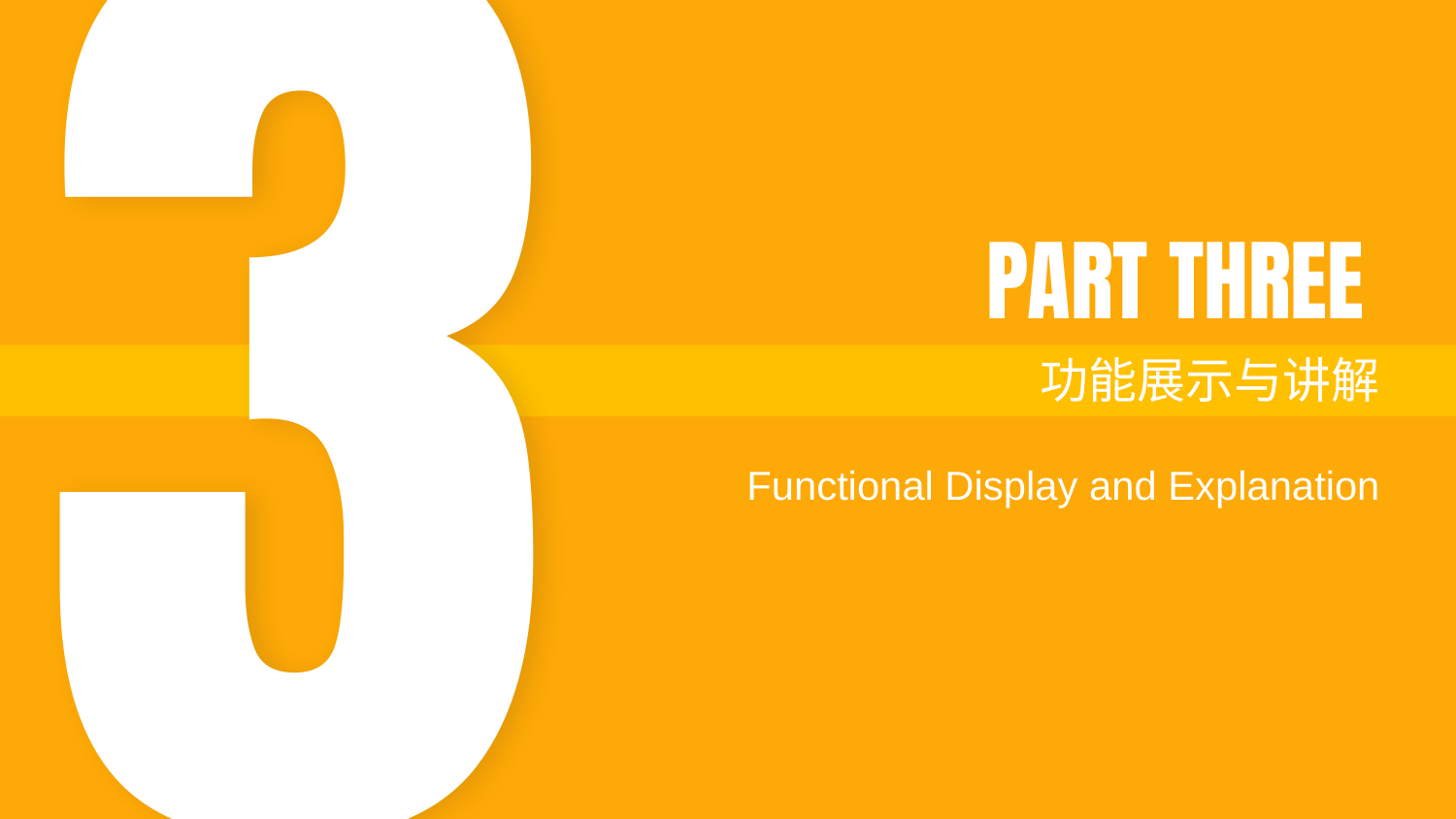

3
PART THREE
功能展示与讲解

Functional Display and Explanation